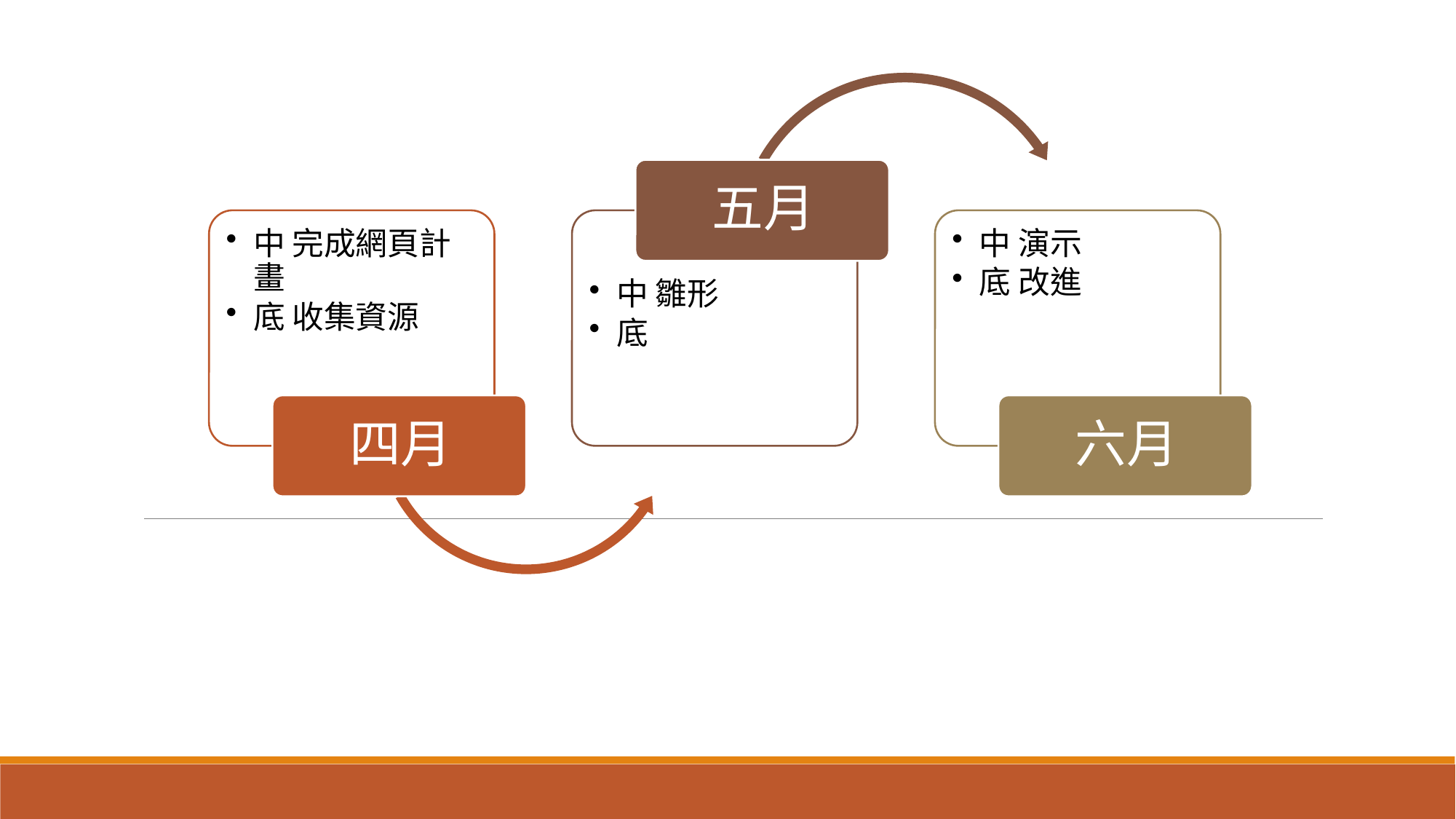

中 完成網頁計畫
底 收集資源
四月
中 雛形
底
五月
中 演示
底 改進
六月